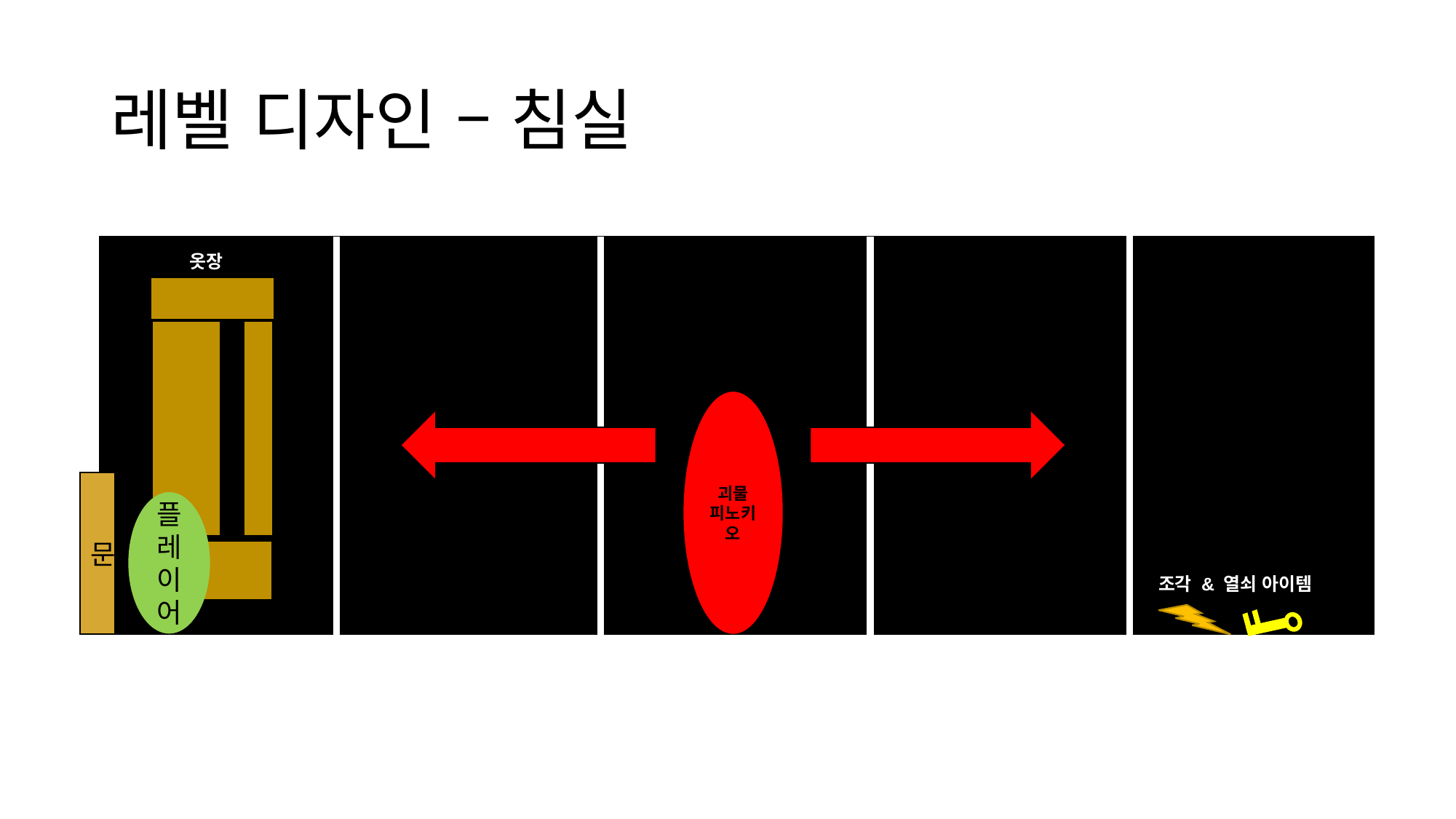

# 레벨 디자인 – 침실

옷장

괴물 피노키오

문
1층 계단
플레이어

탈출구
조각 & 열쇠 아이템